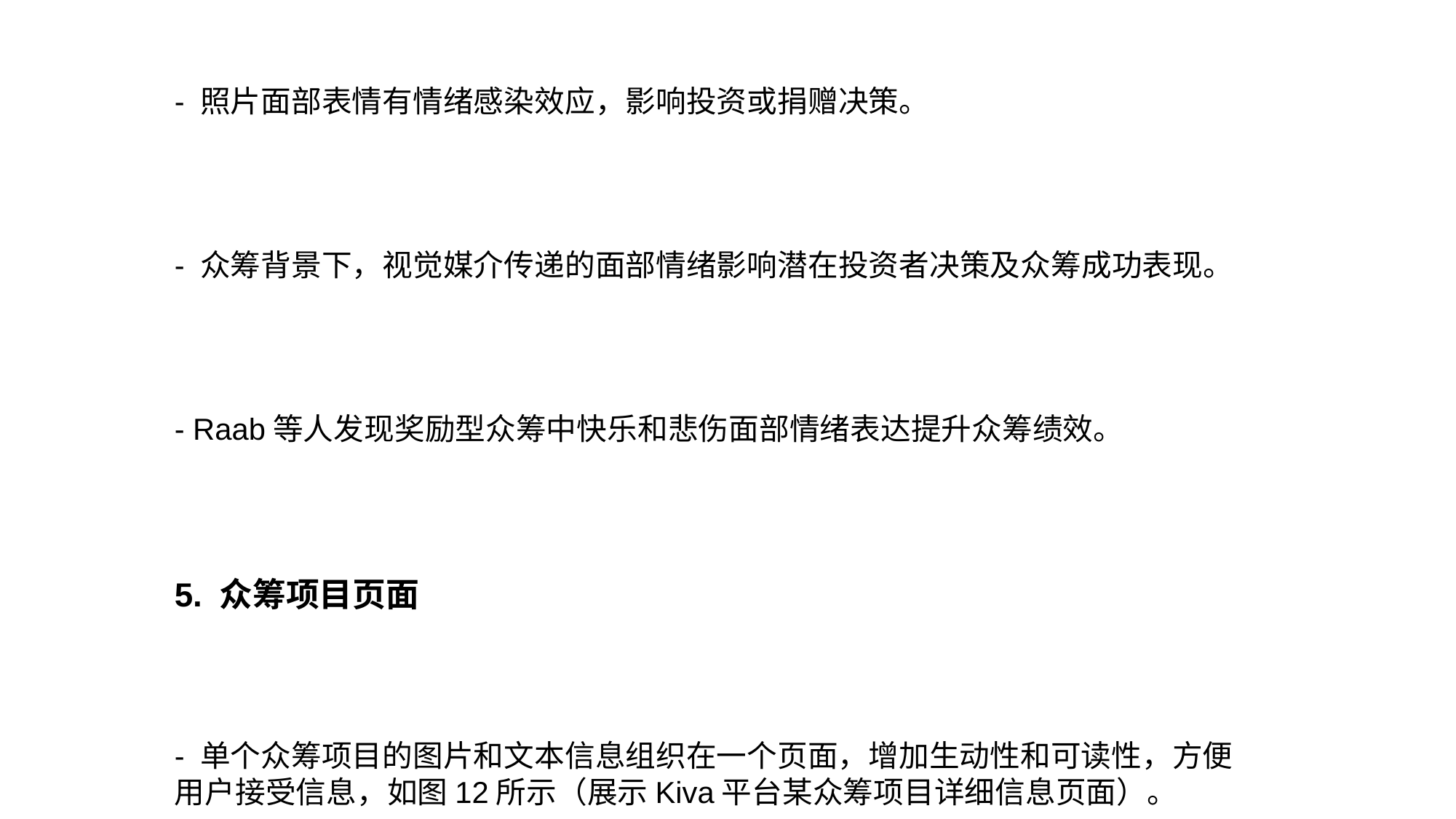

- 照片面部表情有情绪感染效应，影响投资或捐赠决策。

- 众筹背景下，视觉媒介传递的面部情绪影响潜在投资者决策及众筹成功表现。
- Raab等人发现奖励型众筹中快乐和悲伤面部情绪表达提升众筹绩效。
5. 众筹项目页面
- 单个众筹项目的图片和文本信息组织在一个页面，增加生动性和可读性，方便用户接受信息，如图12所示（展示Kiva平台某众筹项目详细信息页面）。